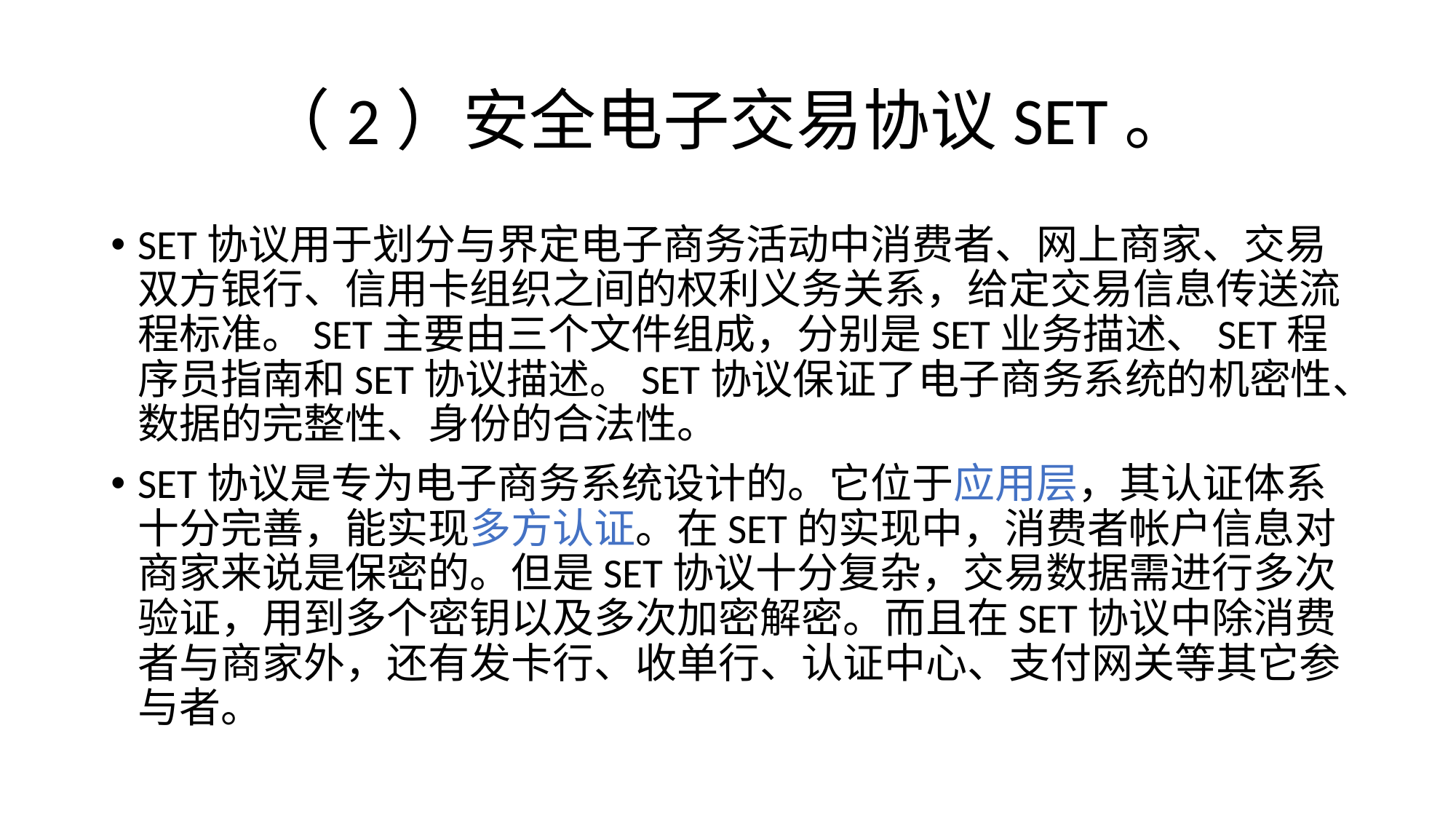

# （2）安全电子交易协议SET。
SET协议用于划分与界定电子商务活动中消费者、网上商家、交易双方银行、信用卡组织之间的权利义务关系，给定交易信息传送流程标准。SET主要由三个文件组成，分别是SET业务描述、SET程序员指南和SET协议描述。SET协议保证了电子商务系统的机密性、数据的完整性、身份的合法性。
SET协议是专为电子商务系统设计的。它位于应用层，其认证体系十分完善，能实现多方认证。在SET的实现中，消费者帐户信息对商家来说是保密的。但是SET协议十分复杂，交易数据需进行多次验证，用到多个密钥以及多次加密解密。而且在SET协议中除消费者与商家外，还有发卡行、收单行、认证中心、支付网关等其它参与者。